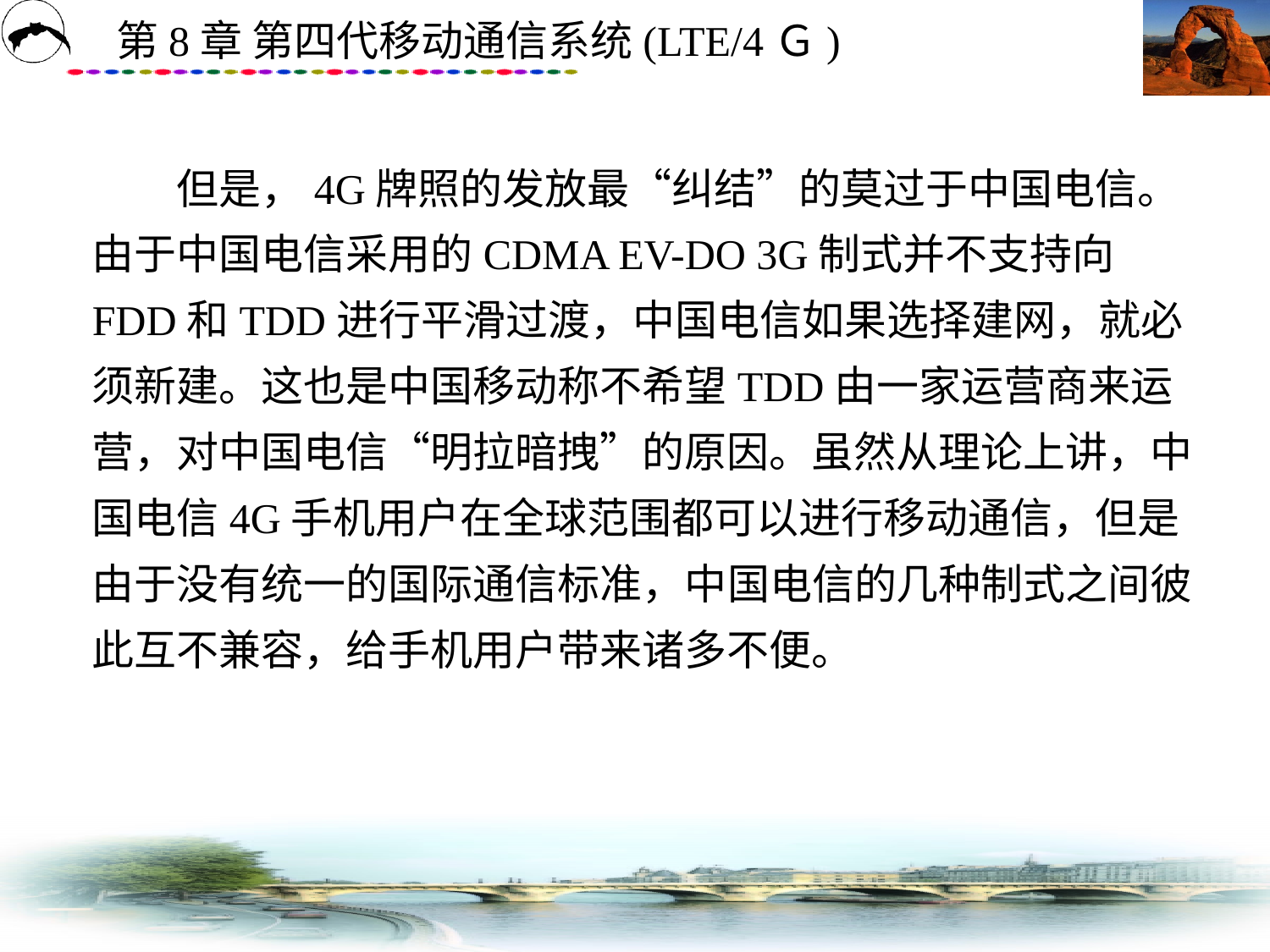

# 但是，4G牌照的发放最“纠结”的莫过于中国电信。由于中国电信采用的CDMA EV-DO 3G制式并不支持向FDD和TDD进行平滑过渡，中国电信如果选择建网，就必须新建。这也是中国移动称不希望TDD由一家运营商来运营，对中国电信“明拉暗拽”的原因。虽然从理论上讲，中国电信4G手机用户在全球范围都可以进行移动通信，但是由于没有统一的国际通信标准，中国电信的几种制式之间彼此互不兼容，给手机用户带来诸多不便。